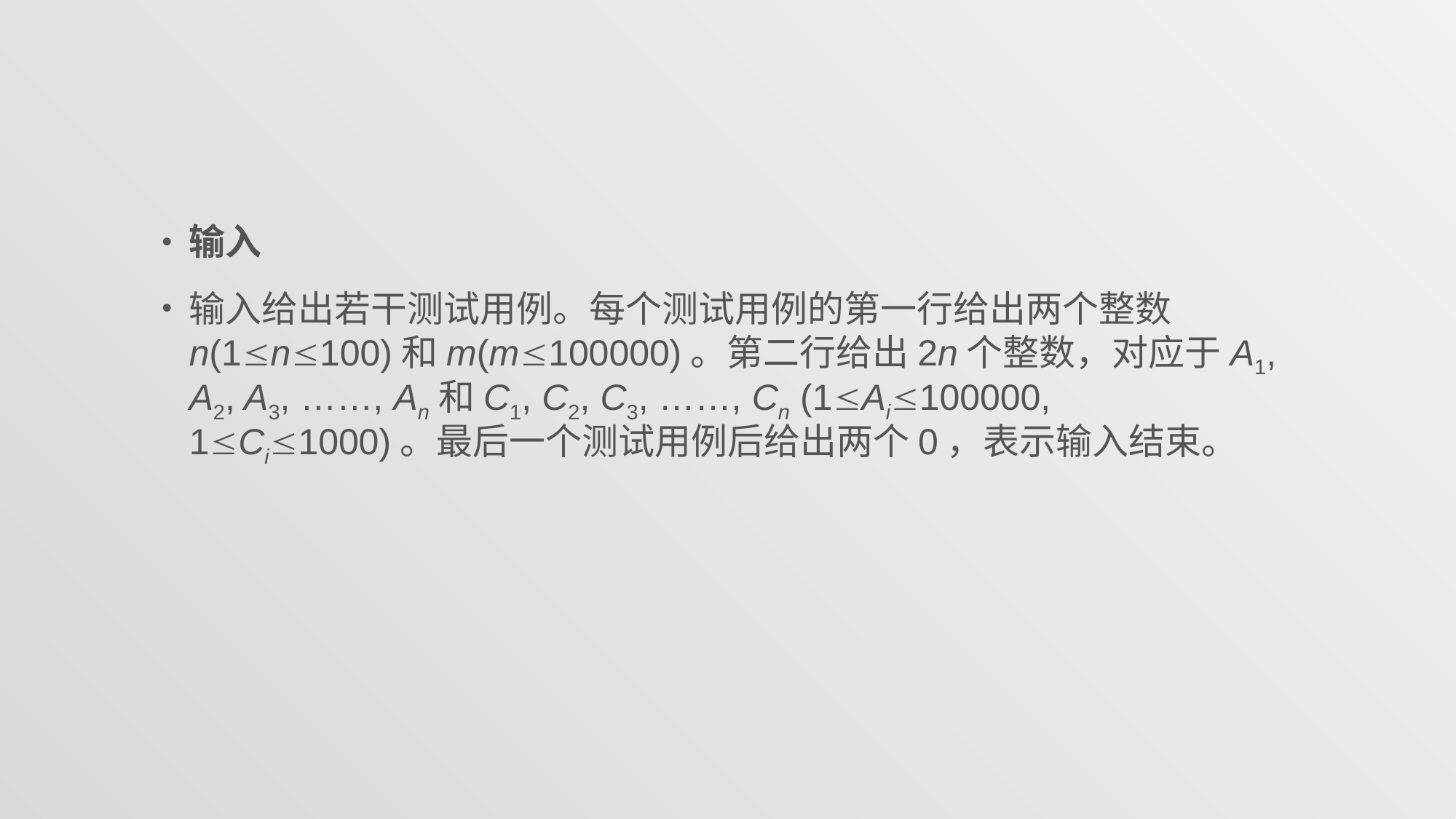

#
输入
输入给出若干测试用例。每个测试用例的第一行给出两个整数n(1≤n≤100)和m(m≤100000)。第二行给出2n个整数，对应于A1, A2, A3, ……, An和C1, C2, C3, ……, Cn (1≤Ai≤100000, 1≤Ci≤1000)。最后一个测试用例后给出两个0，表示输入结束。